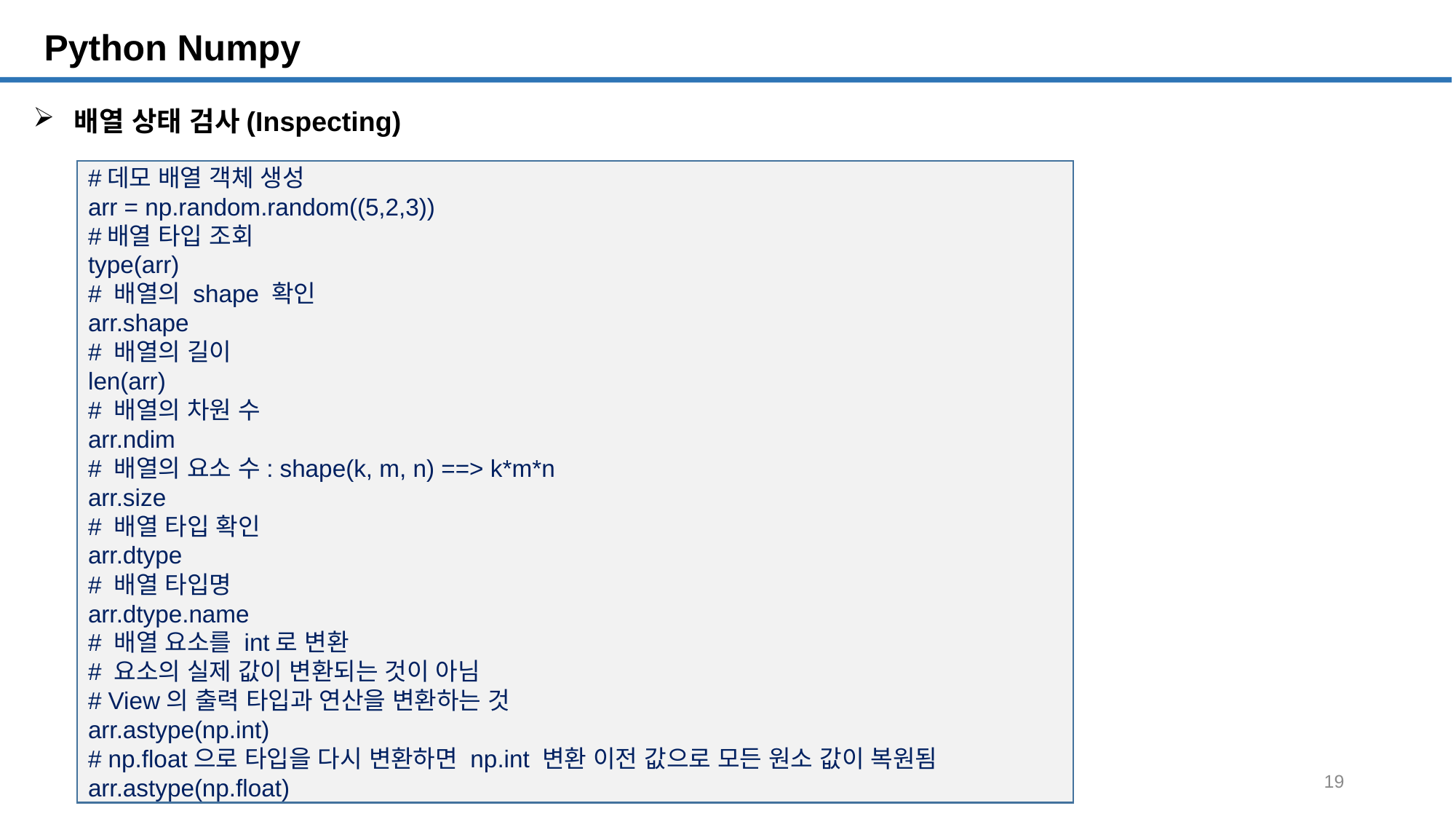

SQL 튜닝 개요
# Python Numpy

배열 상태 검사(Inspecting)

#데모 배열 객체 생성
arr = np.random.random((5,2,3))
#배열 타입 조회
type(arr)
# 배열의 shape 확인
arr.shape
# 배열의 길이
len(arr)
# 배열의 차원 수
arr.ndim
# 배열의 요소 수: shape(k, m, n) ==> k*m*n
arr.size
# 배열 타입 확인
arr.dtype
# 배열 타입명
arr.dtype.name
# 배열 요소를 int로 변환
# 요소의 실제 값이 변환되는 것이 아님
# View의 출력 타입과 연산을 변환하는 것
arr.astype(np.int)
# np.float으로 타입을 다시 변환하면 np.int 변환 이전 값으로 모든 원소 값이 복원됨
arr.astype(np.float)
19